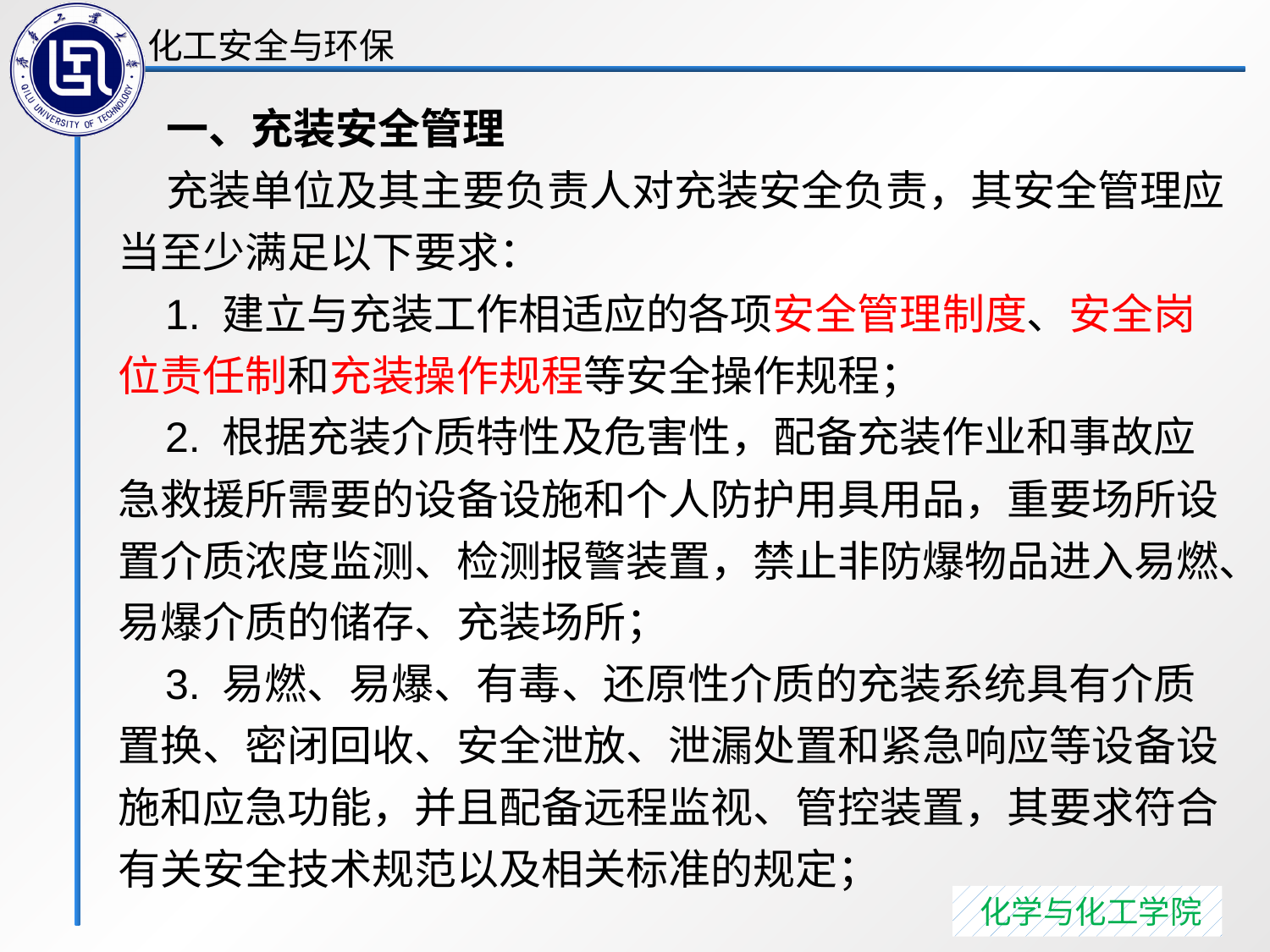

一、充装安全管理
    充装单位及其主要负责人对充装安全负责，其安全管理应当至少满足以下要求：
    1. 建立与充装工作相适应的各项安全管理制度、安全岗位责任制和充装操作规程等安全操作规程；
    2. 根据充装介质特性及危害性，配备充装作业和事故应急救援所需要的设备设施和个人防护用具用品，重要场所设置介质浓度监测、检测报警装置，禁止非防爆物品进入易燃、易爆介质的储存、充装场所；
    3. 易燃、易爆、有毒、还原性介质的充装系统具有介质置换、密闭回收、安全泄放、泄漏处置和紧急响应等设备设施和应急功能，并且配备远程监视、管控装置，其要求符合有关安全技术规范以及相关标准的规定；